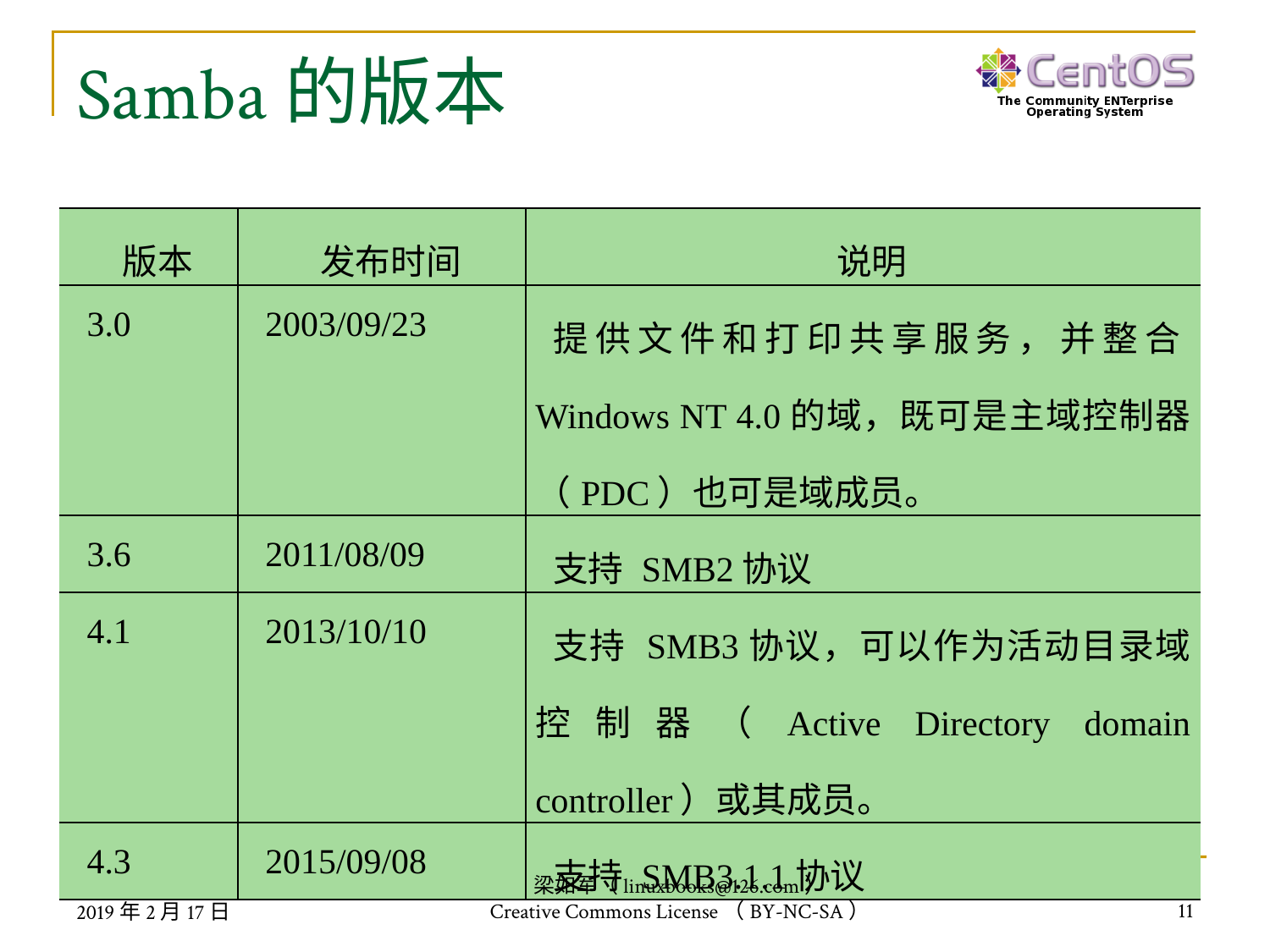

# Samba的版本
| 版本 | 发布时间 | 说明 |
| --- | --- | --- |
| 3.0 | 2003/09/23 | 提供文件和打印共享服务，并整合Windows NT 4.0的域，既可是主域控制器（PDC）也可是域成员。 |
| 3.6 | 2011/08/09 | 支持 SMB2协议 |
| 4.1 | 2013/10/10 | 支持 SMB3协议，可以作为活动目录域控制器（Active Directory domain controller）或其成员。 |
| 4.3 | 2015/09/08 | 支持 SMB3.1.1协议 |
梁如军（linuxbooks@126.com）
Creative Commons License（BY-NC-SA）
2019年2月17日
11